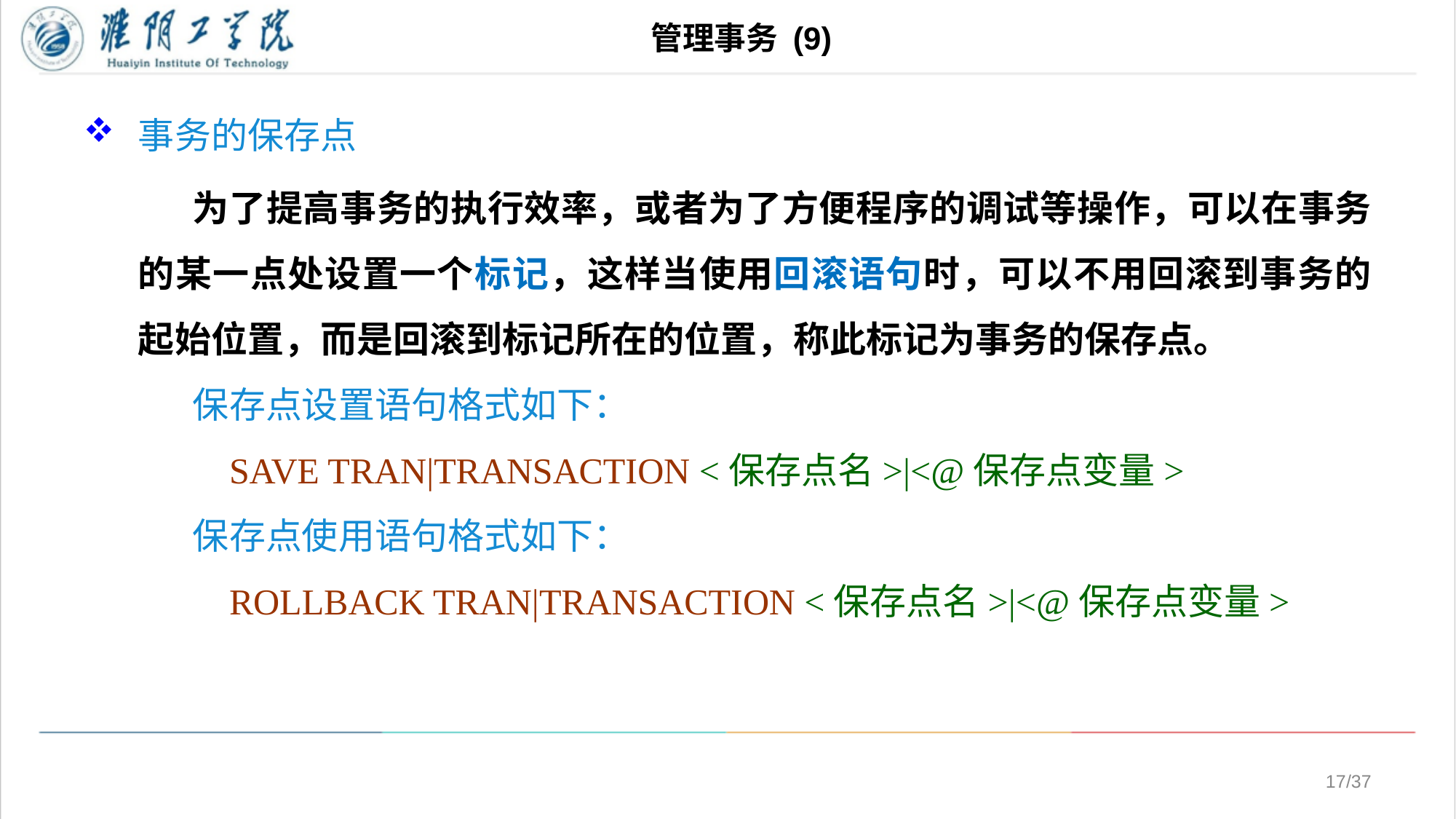

# 管理事务 (9)
事务的保存点
为了提高事务的执行效率，或者为了方便程序的调试等操作，可以在事务的某一点处设置一个标记，这样当使用回滚语句时，可以不用回滚到事务的起始位置，而是回滚到标记所在的位置，称此标记为事务的保存点。
保存点设置语句格式如下：
    SAVE TRAN|TRANSACTION <保存点名>|<@保存点变量>
保存点使用语句格式如下：
    ROLLBACK TRAN|TRANSACTION <保存点名>|<@保存点变量>

17/37